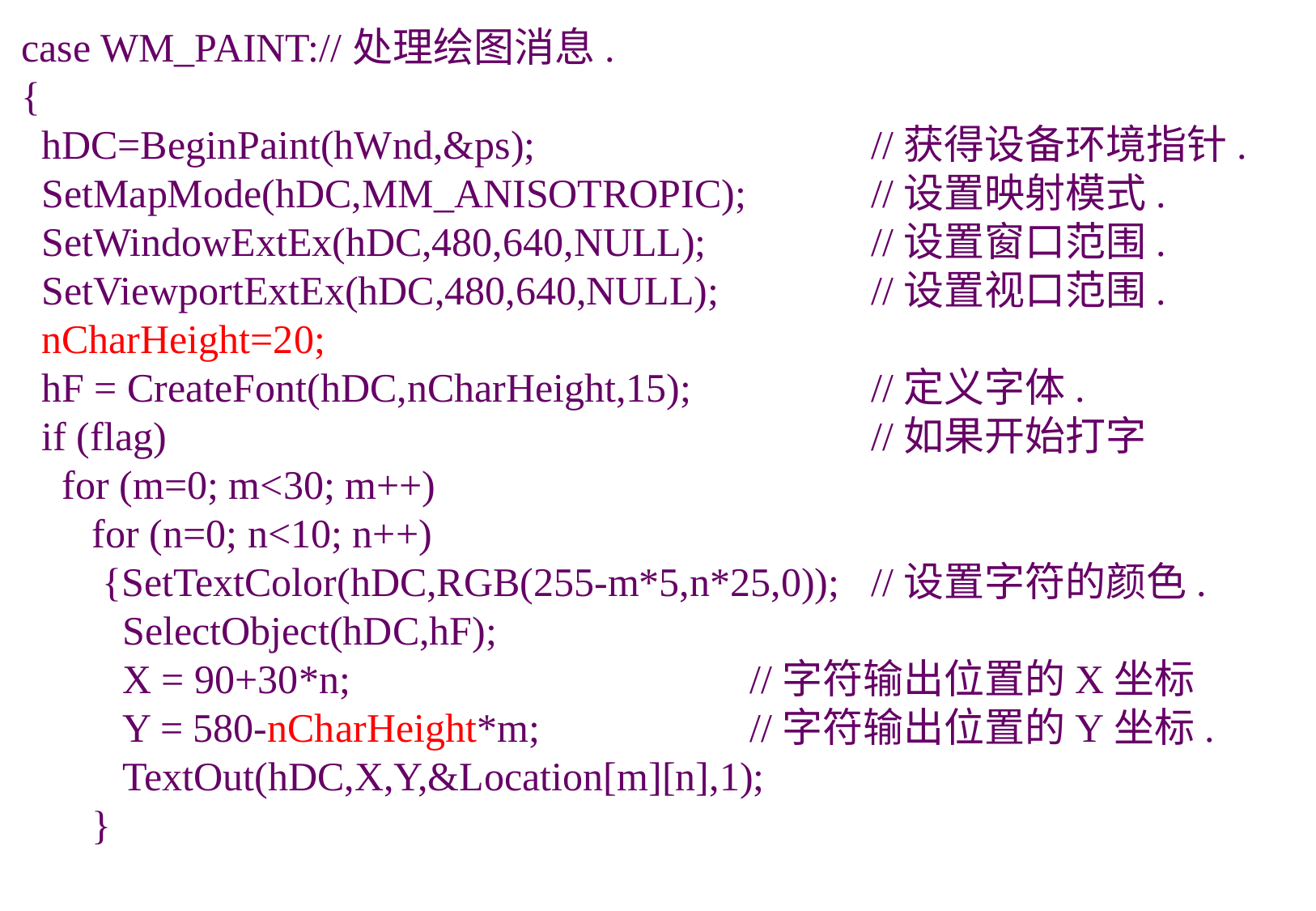

case WM_PAINT://处理绘图消息.
{
  hDC=BeginPaint(hWnd,&ps);			//获得设备环境指针.
  SetMapMode(hDC,MM_ANISOTROPIC);		//设置映射模式.
  SetWindowExtEx(hDC,480,640,NULL);		//设置窗口范围.
  SetViewportExtEx(hDC,480,640,NULL);		//设置视口范围.
  nCharHeight=20;
  hF = CreateFont(hDC,nCharHeight,15);		//定义字体.
  if (flag)						//如果开始打字
    for (m=0; m<30; m++)
       for (n=0; n<10; n++)
        {SetTextColor(hDC,RGB(255-m*5,n*25,0));	//设置字符的颜色.
          SelectObject(hDC,hF);
          X = 90+30*n;				//字符输出位置的X坐标
          Y = 580-nCharHeight*m;		//字符输出位置的Y坐标.
          TextOut(hDC,X,Y,&Location[m][n],1);
       }